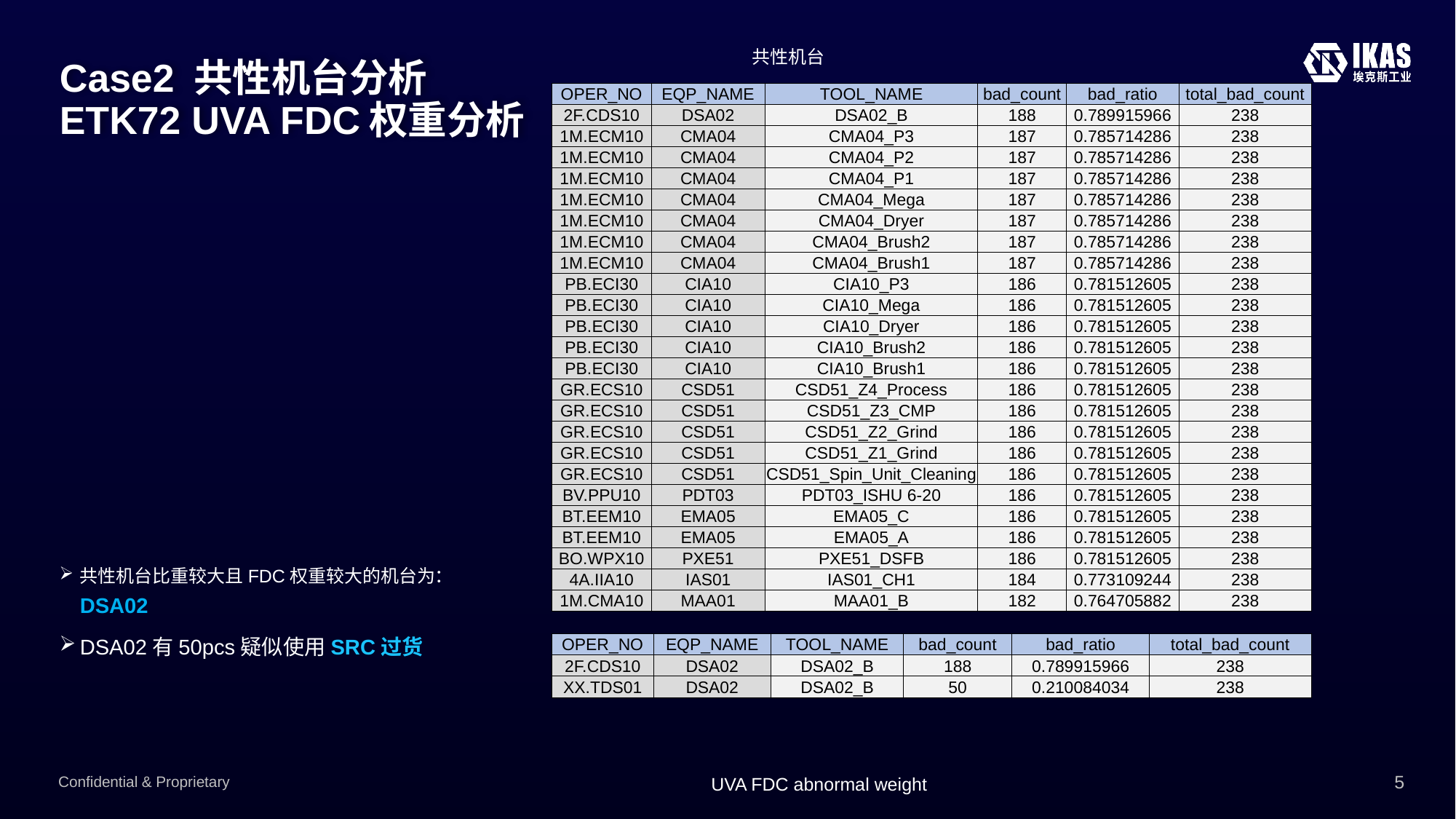

共性机台
# Case2 共性机台分析 ETK72 UVA FDC权重分析
| OPER\_NO | EQP\_NAME | TOOL\_NAME | bad\_count | bad\_ratio | total\_bad\_count |
| --- | --- | --- | --- | --- | --- |
| 2F.CDS10 | DSA02 | DSA02\_B | 188 | 0.789915966 | 238 |
| 1M.ECM10 | CMA04 | CMA04\_P3 | 187 | 0.785714286 | 238 |
| 1M.ECM10 | CMA04 | CMA04\_P2 | 187 | 0.785714286 | 238 |
| 1M.ECM10 | CMA04 | CMA04\_P1 | 187 | 0.785714286 | 238 |
| 1M.ECM10 | CMA04 | CMA04\_Mega | 187 | 0.785714286 | 238 |
| 1M.ECM10 | CMA04 | CMA04\_Dryer | 187 | 0.785714286 | 238 |
| 1M.ECM10 | CMA04 | CMA04\_Brush2 | 187 | 0.785714286 | 238 |
| 1M.ECM10 | CMA04 | CMA04\_Brush1 | 187 | 0.785714286 | 238 |
| PB.ECI30 | CIA10 | CIA10\_P3 | 186 | 0.781512605 | 238 |
| PB.ECI30 | CIA10 | CIA10\_Mega | 186 | 0.781512605 | 238 |
| PB.ECI30 | CIA10 | CIA10\_Dryer | 186 | 0.781512605 | 238 |
| PB.ECI30 | CIA10 | CIA10\_Brush2 | 186 | 0.781512605 | 238 |
| PB.ECI30 | CIA10 | CIA10\_Brush1 | 186 | 0.781512605 | 238 |
| GR.ECS10 | CSD51 | CSD51\_Z4\_Process | 186 | 0.781512605 | 238 |
| GR.ECS10 | CSD51 | CSD51\_Z3\_CMP | 186 | 0.781512605 | 238 |
| GR.ECS10 | CSD51 | CSD51\_Z2\_Grind | 186 | 0.781512605 | 238 |
| GR.ECS10 | CSD51 | CSD51\_Z1\_Grind | 186 | 0.781512605 | 238 |
| GR.ECS10 | CSD51 | CSD51\_Spin\_Unit\_Cleaning | 186 | 0.781512605 | 238 |
| BV.PPU10 | PDT03 | PDT03\_ISHU 6-20 | 186 | 0.781512605 | 238 |
| BT.EEM10 | EMA05 | EMA05\_C | 186 | 0.781512605 | 238 |
| BT.EEM10 | EMA05 | EMA05\_A | 186 | 0.781512605 | 238 |
| BO.WPX10 | PXE51 | PXE51\_DSFB | 186 | 0.781512605 | 238 |
| 4A.IIA10 | IAS01 | IAS01\_CH1 | 184 | 0.773109244 | 238 |
| 1M.CMA10 | MAA01 | MAA01\_B | 182 | 0.764705882 | 238 |
共性机台比重较大且FDC权重较大的机台为：DSA02
DSA02有50pcs疑似使用SRC过货
| OPER\_NO | EQP\_NAME | TOOL\_NAME | bad\_count | bad\_ratio | total\_bad\_count |
| --- | --- | --- | --- | --- | --- |
| 2F.CDS10 | DSA02 | DSA02\_B | 188 | 0.789915966 | 238 |
| XX.TDS01 | DSA02 | DSA02\_B | 50 | 0.210084034 | 238 |
UVA FDC abnormal weight